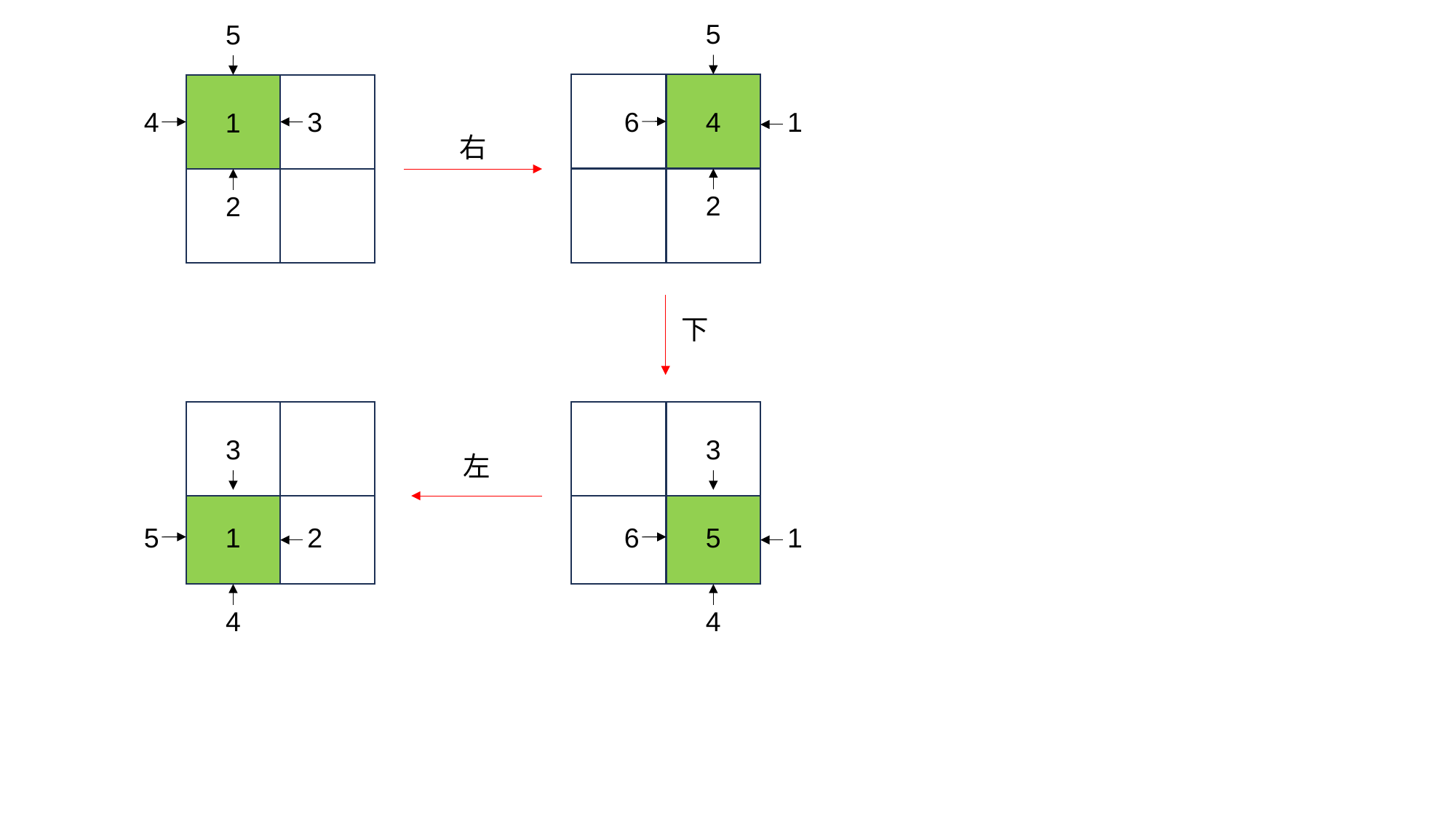

5
5

4
1

6
1
4
3
右

2
2
下

3
3
左
1

5
5
2
6
1
4
4